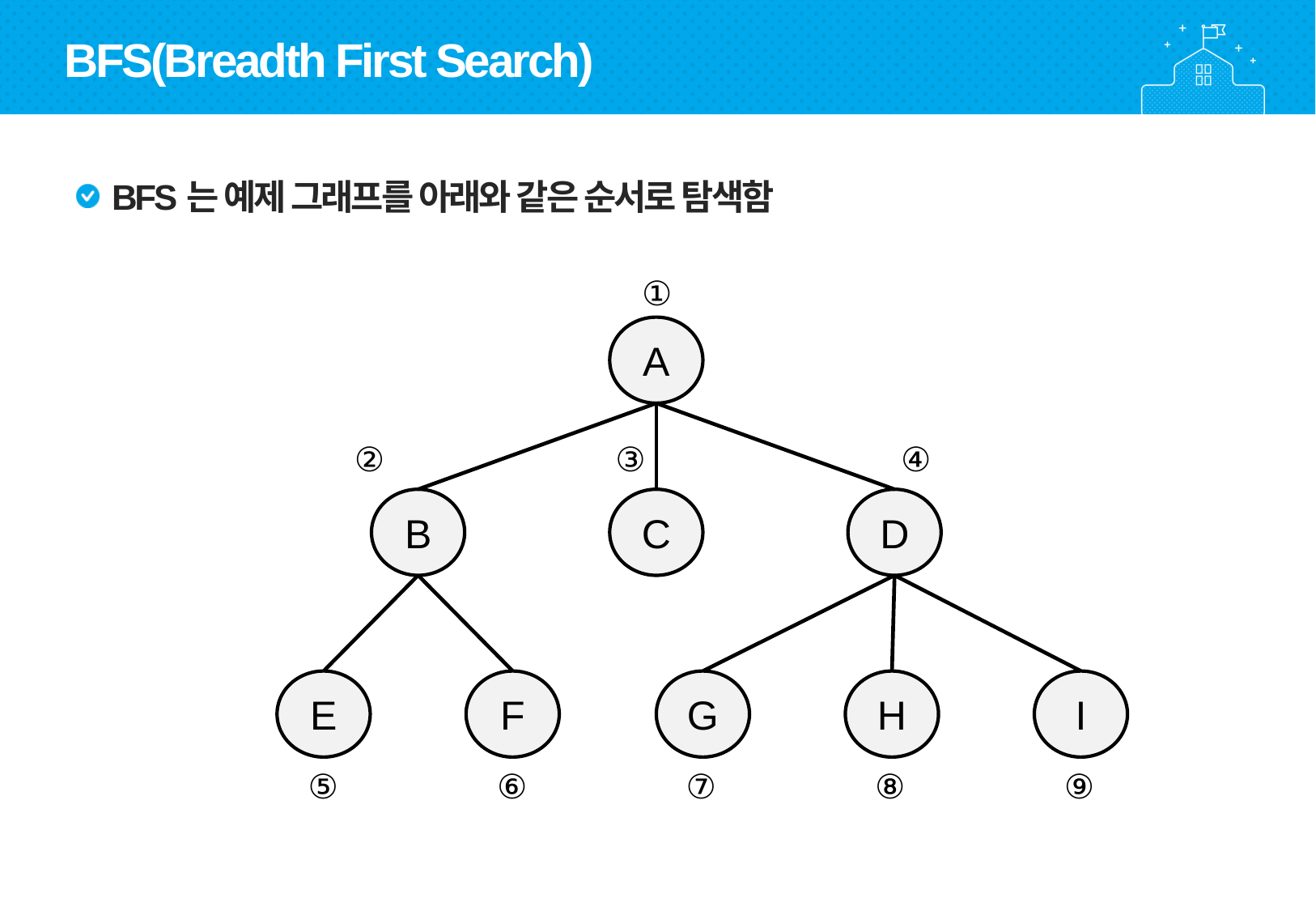

BFS(Breadth First Search)
BFS는 예제 그래프를 아래와 같은 순서로 탐색함
①
A
B
C
D
E
F
G
H
I
②
③
④
⑤
⑥
⑦
⑧
⑨